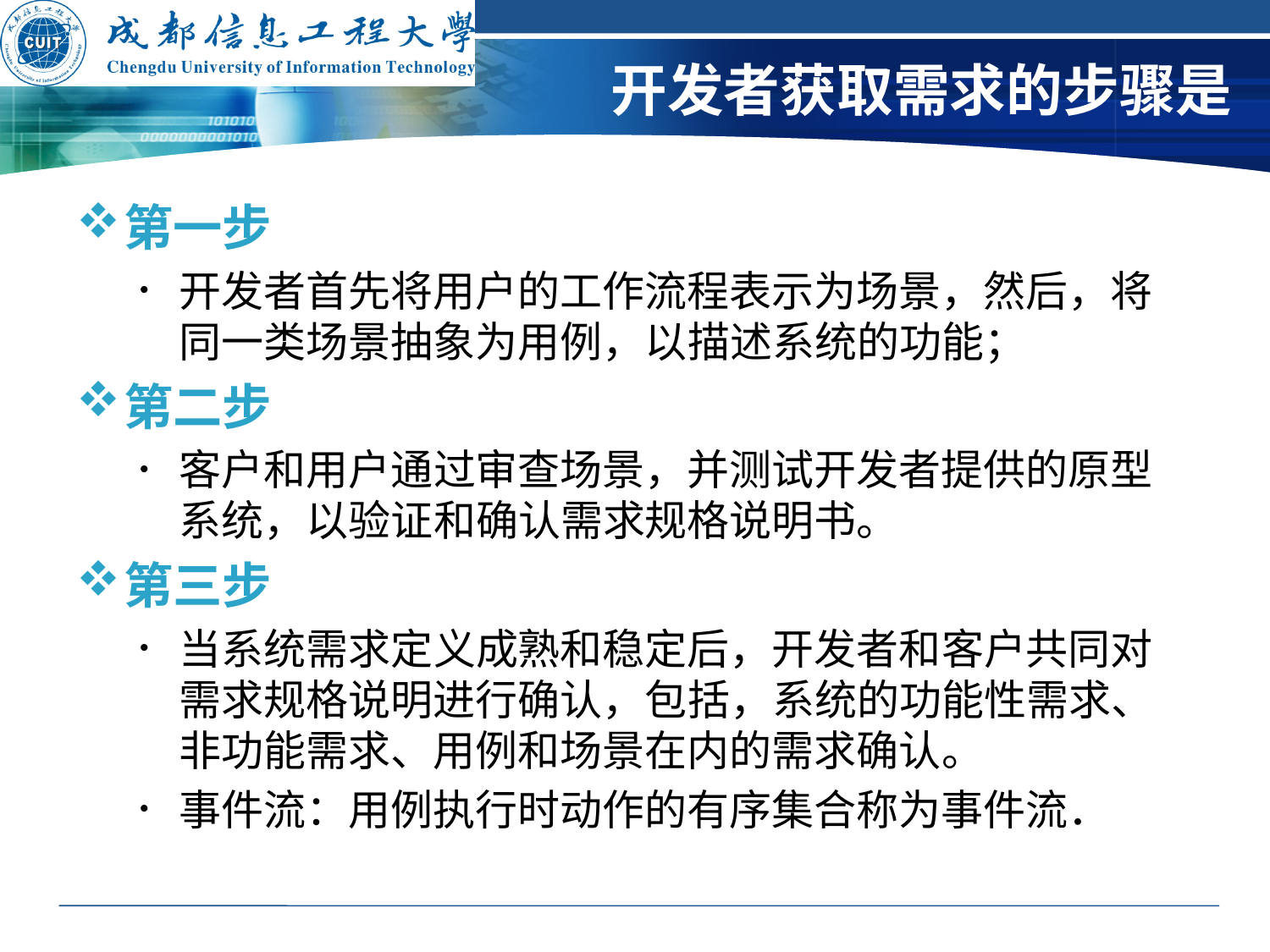

# 开发者获取需求的步骤是
第一步
开发者首先将用户的工作流程表示为场景，然后，将同一类场景抽象为用例，以描述系统的功能；
第二步
客户和用户通过审查场景，并测试开发者提供的原型系统，以验证和确认需求规格说明书。
第三步
当系统需求定义成熟和稳定后，开发者和客户共同对需求规格说明进行确认，包括，系统的功能性需求、非功能需求、用例和场景在内的需求确认。
事件流：用例执行时动作的有序集合称为事件流．